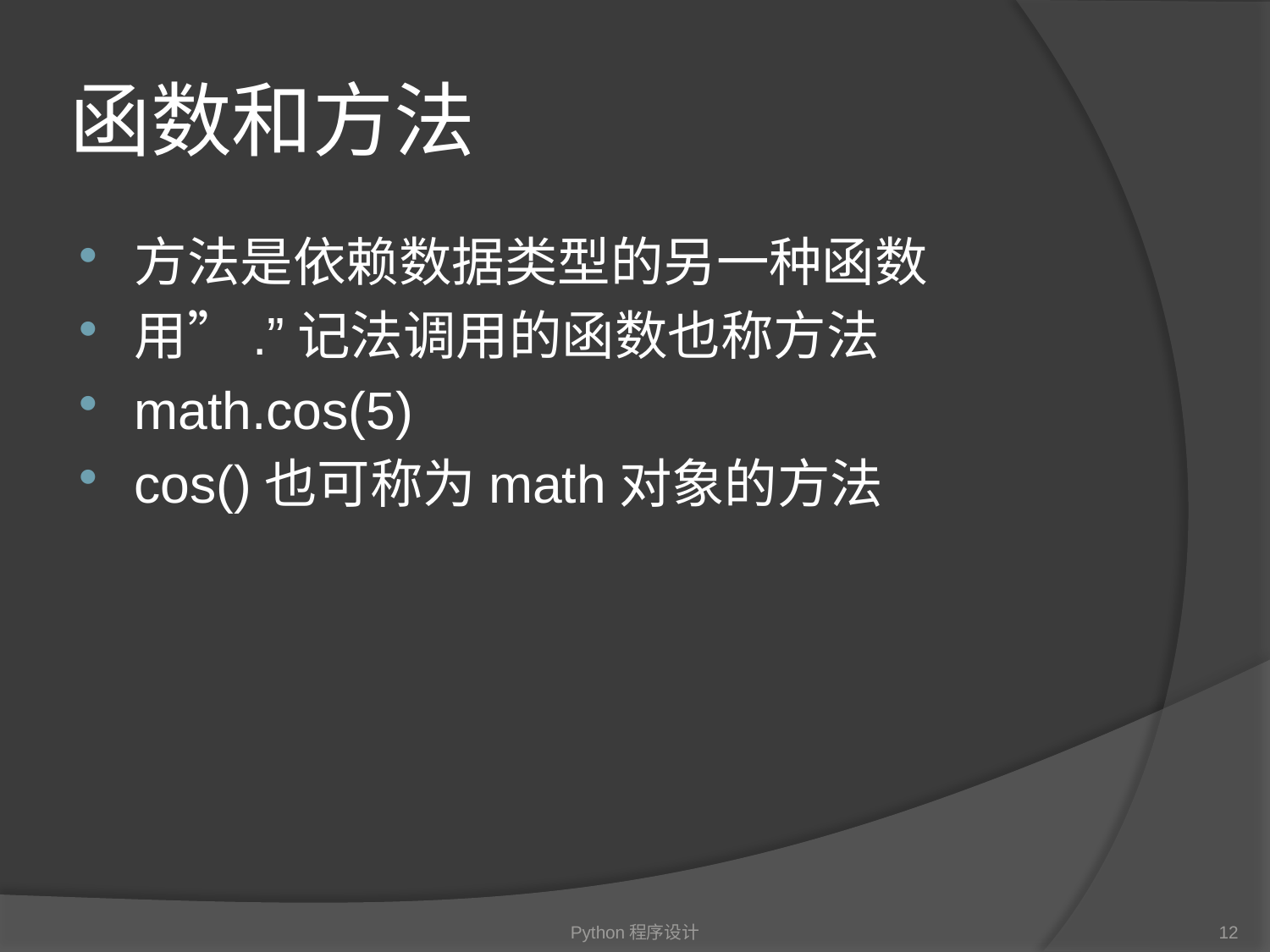

# 函数和方法
方法是依赖数据类型的另一种函数
用”.”记法调用的函数也称方法
math.cos(5)
cos()也可称为math对象的方法
Python程序设计
12